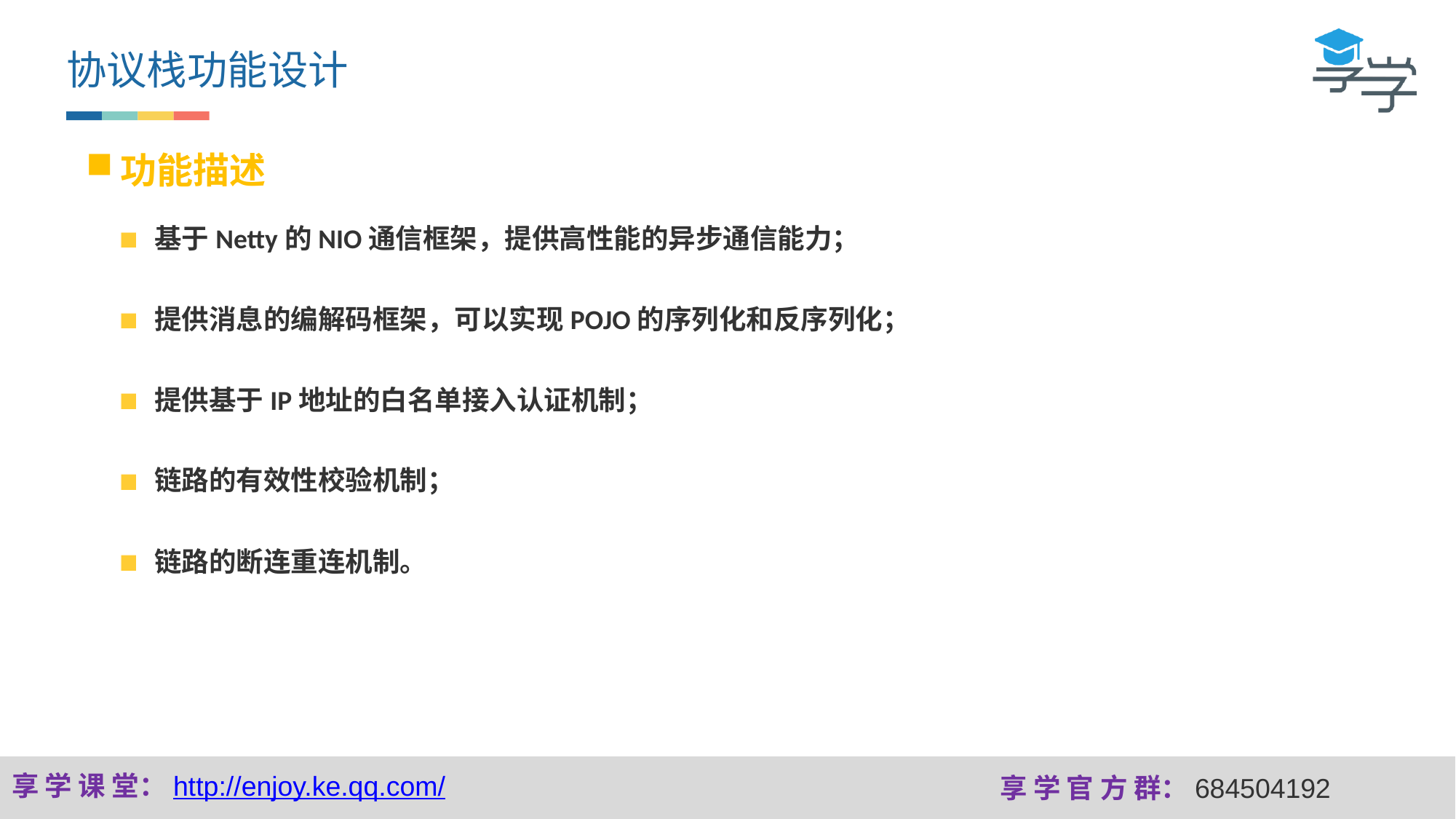

协议栈功能设计

功能描述
  基于Netty的NIO通信框架，提供高性能的异步通信能力；

  提供消息的编解码框架，可以实现POJO的序列化和反序列化；

  提供基于IP地址的白名单接入认证机制；

  链路的有效性校验机制；

  链路的断连重连机制。